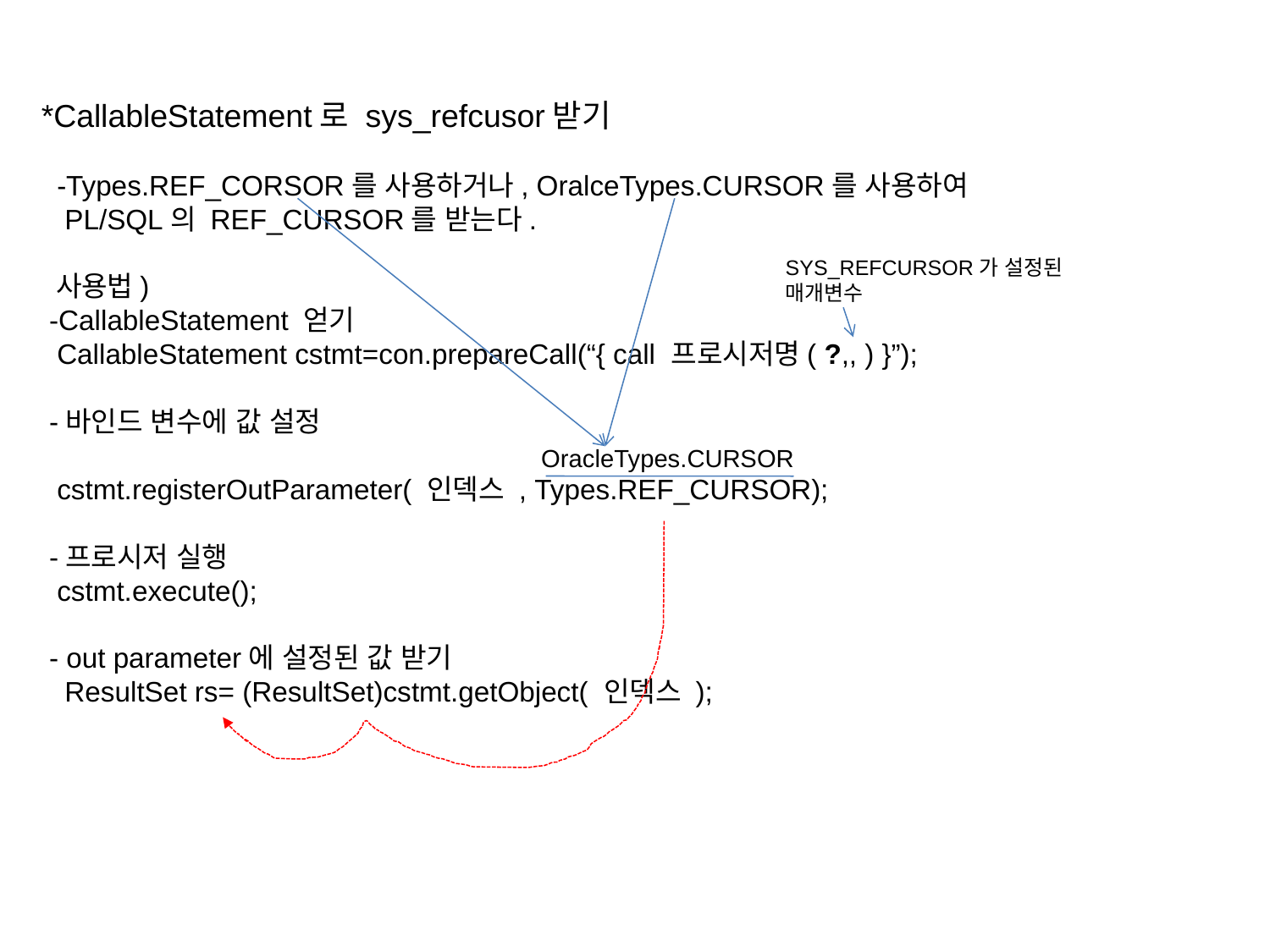

*CallableStatement로 sys_refcusor받기

  -Types.REF_CORSOR를 사용하거나, OralceTypes.CURSOR를 사용하여
   PL/SQL의 REF_CURSOR를 받는다.

 사용법)
 -CallableStatement 얻기
  CallableStatement cstmt=con.prepareCall(“{ call 프로시저명( ?,, ) }”);

 -바인드 변수에 값 설정

  cstmt.registerOutParameter( 인덱스 , Types.REF_CURSOR);

 -프로시저 실행
  cstmt.execute();

 - out parameter에 설정된 값 받기
   ResultSet rs= (ResultSet)cstmt.getObject( 인덱스 );
SYS_REFCURSOR가 설정된
매개변수
OracleTypes.CURSOR